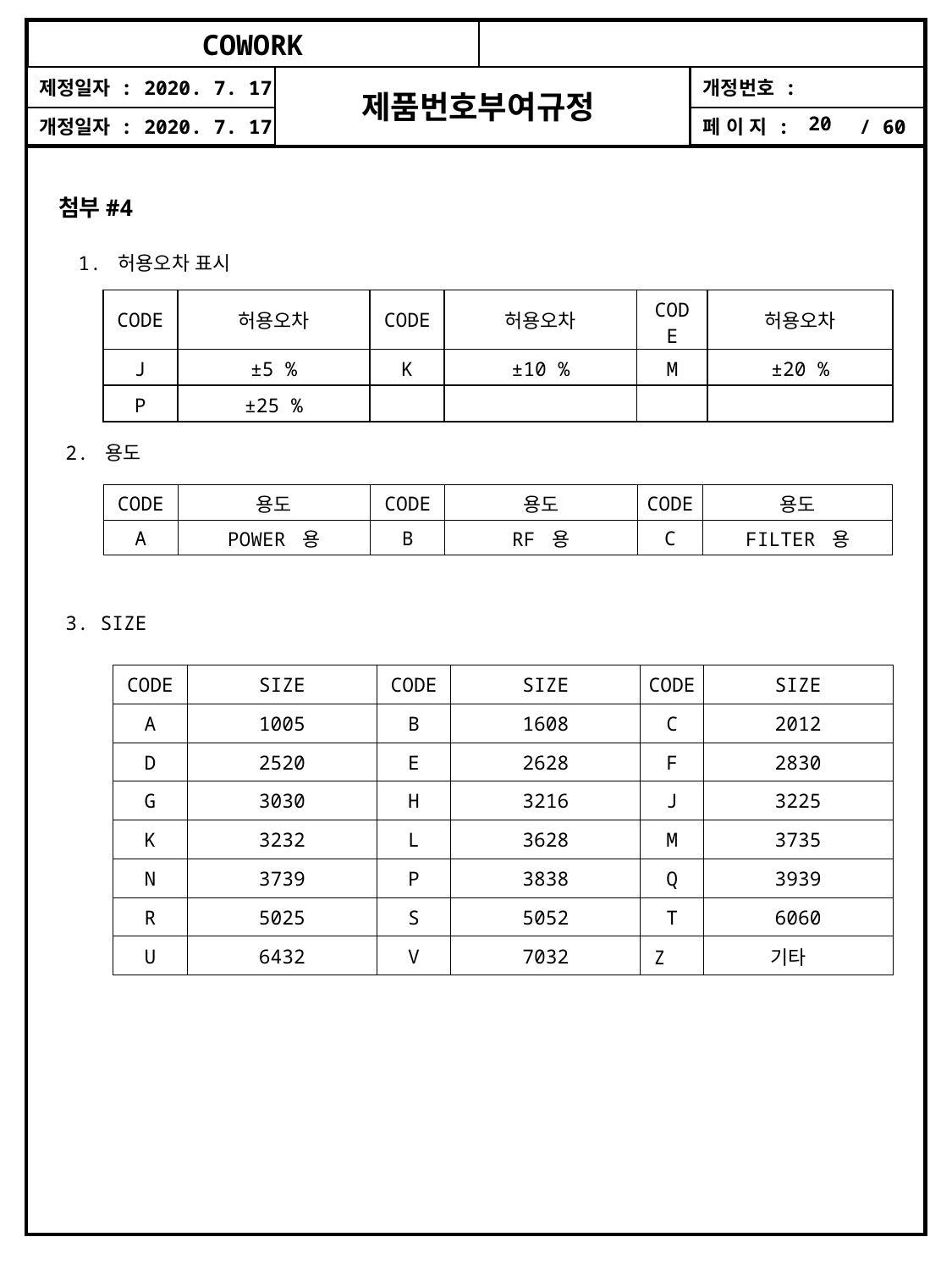

첨부#4

1. 허용오차 표시
| CODE | 허용오차 | CODE | 허용오차 | CODE | 허용오차 |
| --- | --- | --- | --- | --- | --- |
| J | ±5 % | K | ±10 % | M | ±20 % |
| P | ±25 % |  |  |  |  |
2. 용도
| CODE | 용도 | CODE | 용도 | CODE | 용도 |
| --- | --- | --- | --- | --- | --- |
| A | POWER 용 | B | RF 용 | C | FILTER 용 |
3. SIZE
| CODE | SIZE | CODE | SIZE | CODE | SIZE |
| --- | --- | --- | --- | --- | --- |
| A | 1005 | B | 1608 | C | 2012 |
| D | 2520 | E | 2628 | F | 2830 |
| G | 3030 | H | 3216 | J | 3225 |
| K | 3232 | L | 3628 | M | 3735 |
| N | 3739 | P | 3838 | Q | 3939 |
| R | 5025 | S | 5052 | T | 6060 |
| U | 6432 | V | 7032 | Z | 기타 |